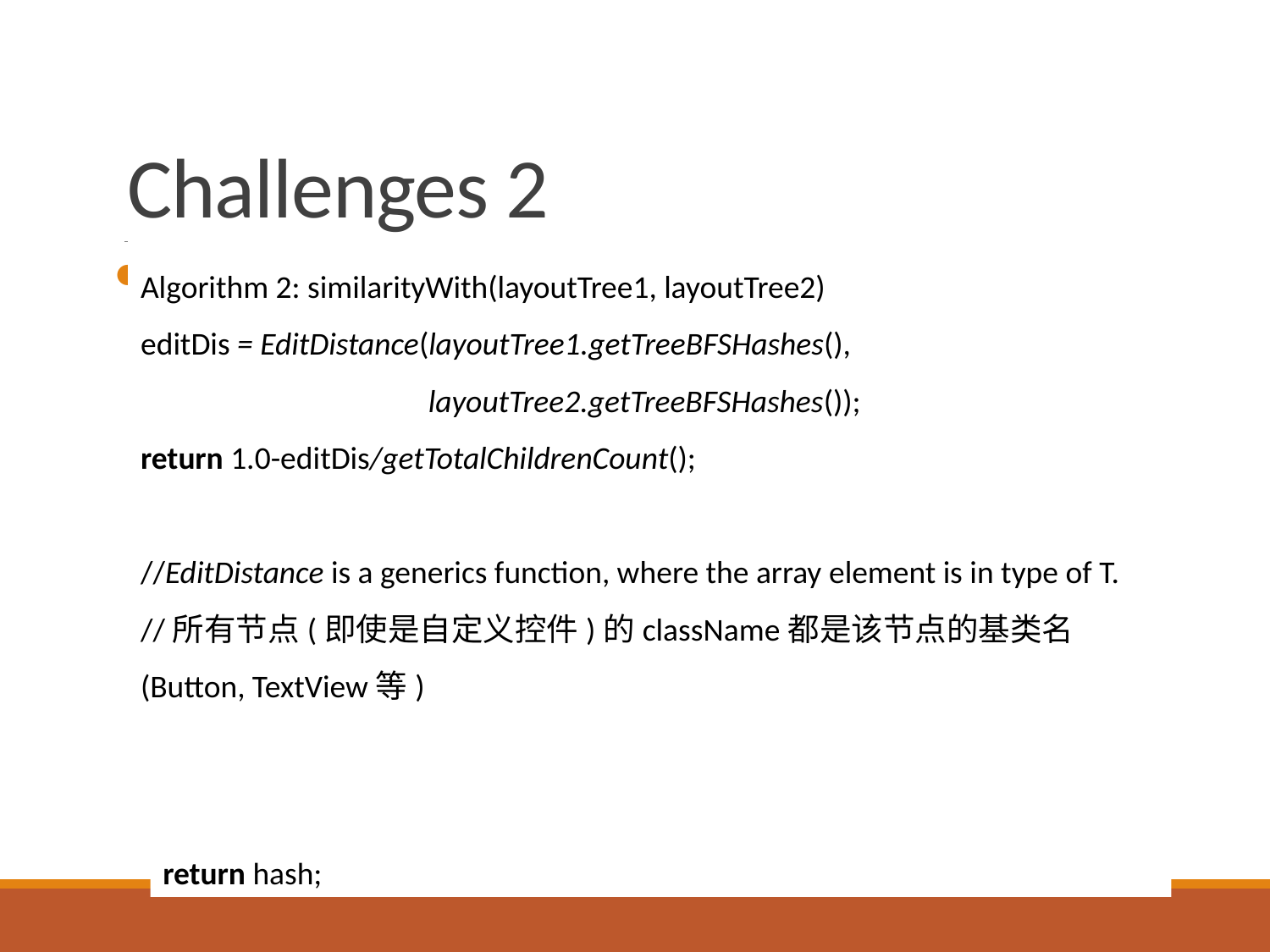

# Challenges 2
Algorithm 2: similarityWith(layoutTree1, layoutTree2)
editDis = EditDistance(layoutTree1.getTreeBFSHashes(),
                                        layoutTree2.getTreeBFSHashes());
return 1.0-editDis/getTotalChildrenCount();

//EditDistance is a generics function, where the array element is in type of T.
//所有节点(即使是自定义控件)的className都是该节点的基类名(Button, TextView等)

Window相似度判断
WindowID为系统为Window实例分配的一个id，id相同的Window必定为同一个window，id不同的Window可能是相同的Activity创建的，也可能不是。因此，id不同时，要通过比对layout是否相似来确定是否为同一个Window。

Algorithm 1: getTreeBFSHashes
i=0; hash=Int[];
foreach(n : root.getChildren)
	nodeQueue.push(n);
while(!nodeQueue.isEmpty())
	topNode = nodeQueue.pop();
	if(!topNode.className is TreeView)
		foreach(n : topNode.getChildren)
			nodeQueue.push(n)
	hash[i++] = topNode.className.hashCode();
return hash;